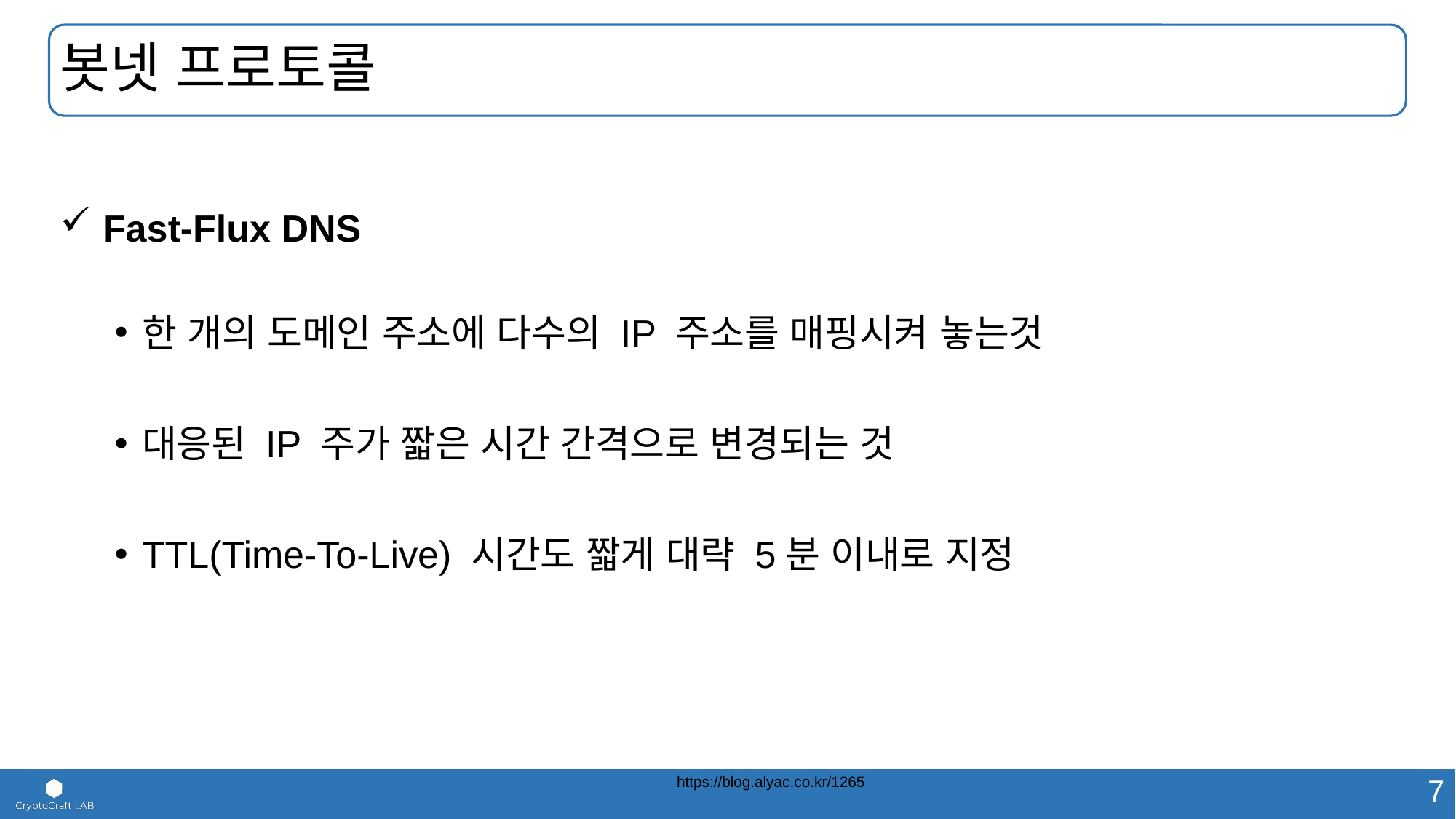

# 봇넷 프로토콜

Fast-Flux DNS

한 개의 도메인 주소에 다수의 IP 주소를 매핑시켜 놓는것

대응된 IP 주가 짧은 시간 간격으로 변경되는 것

TTL(Time-To-Live) 시간도 짧게 대략 5분 이내로 지정
https://blog.alyac.co.kr/1265